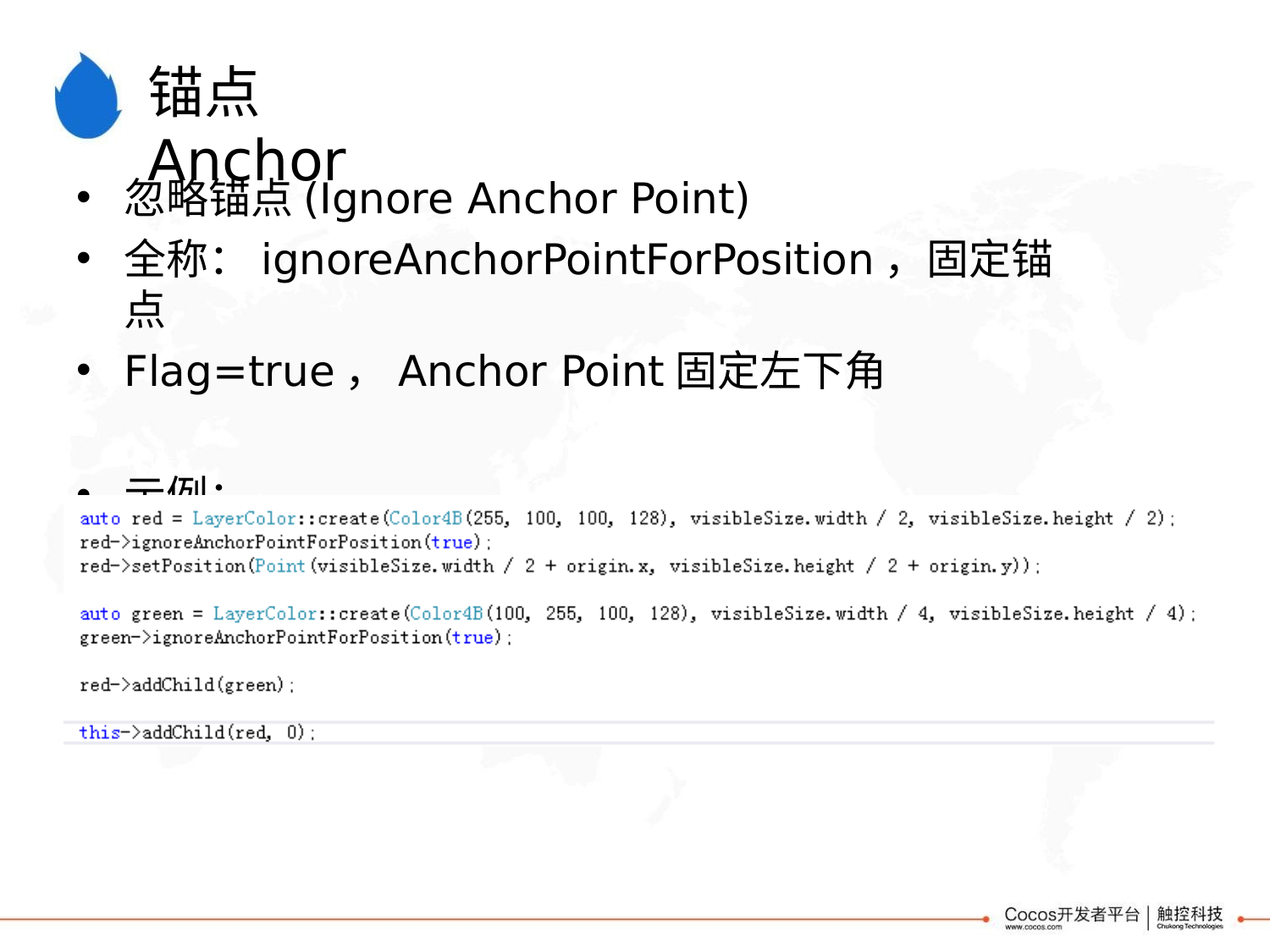

# 锚点Anchor
忽略锚点(Ignore Anchor Point)
全称：ignoreAnchorPointForPosition，固定锚点
Flag=true，Anchor Point固定左下角

示例：